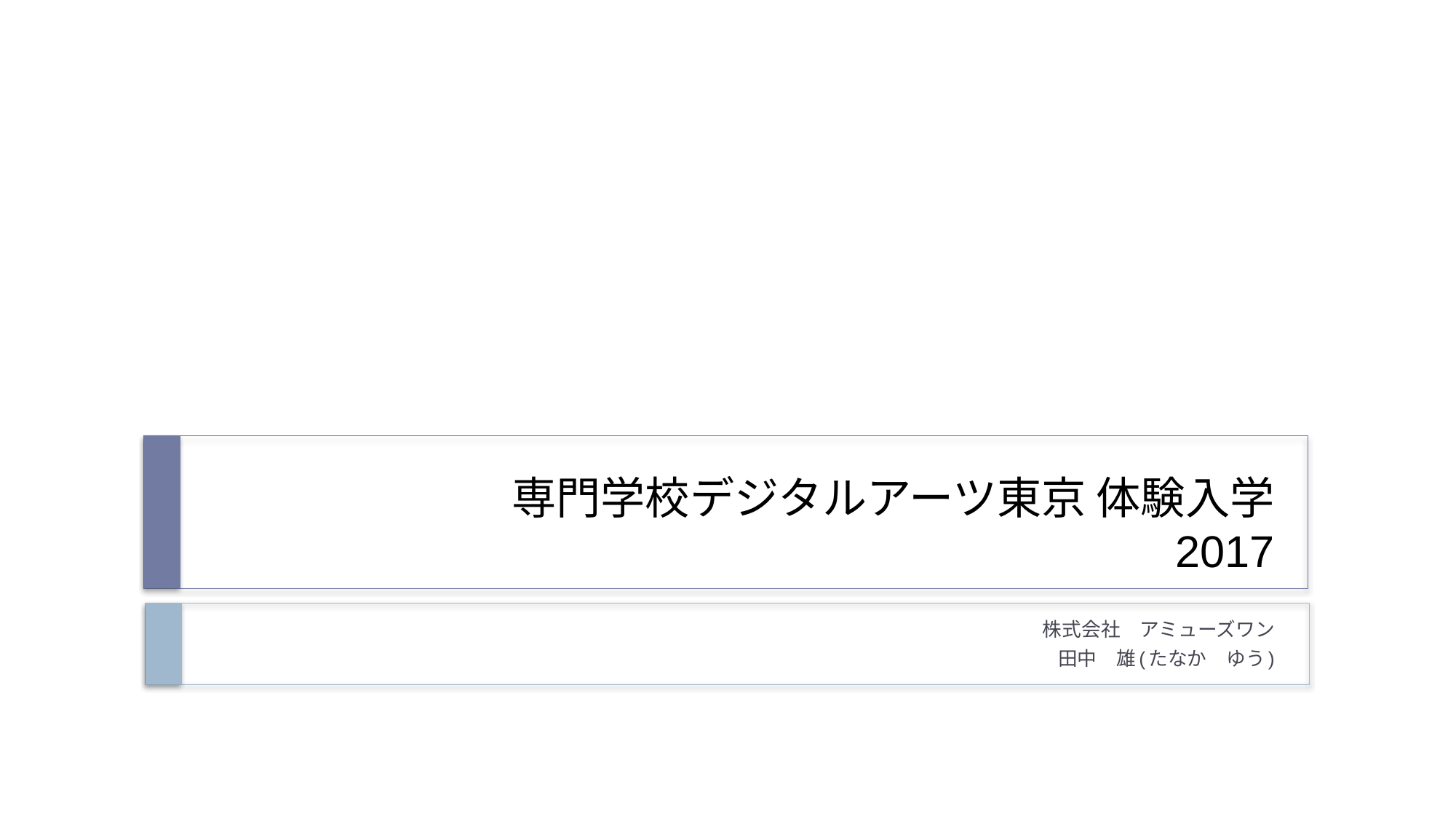

# 専門学校デジタルアーツ東京 体験入学 2017
株式会社　アミューズワン
田中　雄(たなか　ゆう)